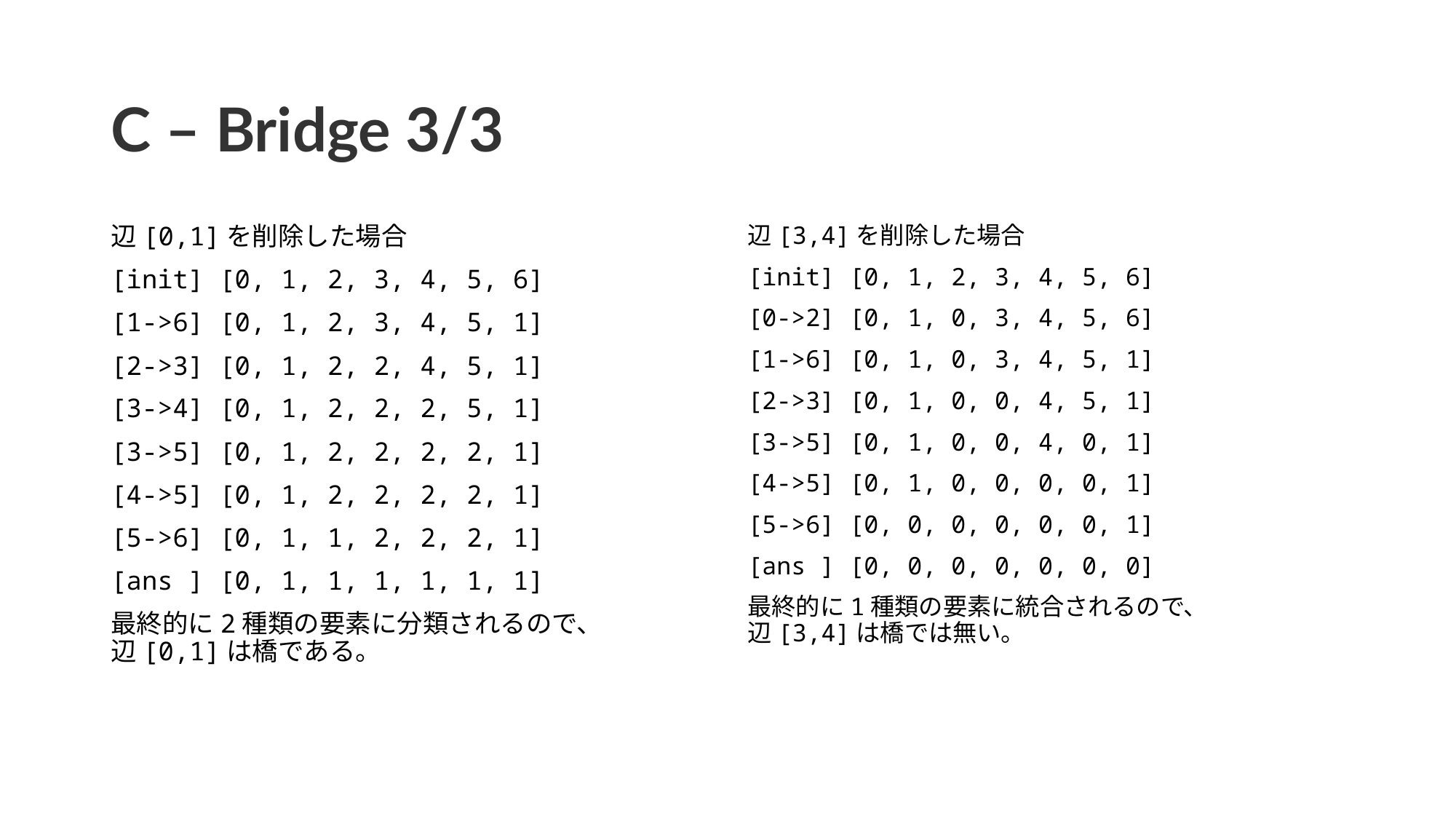

# C – Bridge 3/3
辺[0,1]を削除した場合
[init] [0, 1, 2, 3, 4, 5, 6]
[1->6] [0, 1, 2, 3, 4, 5, 1]
[2->3] [0, 1, 2, 2, 4, 5, 1]
[3->4] [0, 1, 2, 2, 2, 5, 1]
[3->5] [0, 1, 2, 2, 2, 2, 1]
[4->5] [0, 1, 2, 2, 2, 2, 1]
[5->6] [0, 1, 1, 2, 2, 2, 1]
[ans ] [0, 1, 1, 1, 1, 1, 1]
最終的に2種類の要素に分類されるので、
辺[0,1]は橋である。
辺[3,4]を削除した場合
[init] [0, 1, 2, 3, 4, 5, 6]
[0->2] [0, 1, 0, 3, 4, 5, 6]
[1->6] [0, 1, 0, 3, 4, 5, 1]
[2->3] [0, 1, 0, 0, 4, 5, 1]
[3->5] [0, 1, 0, 0, 4, 0, 1]
[4->5] [0, 1, 0, 0, 0, 0, 1]
[5->6] [0, 0, 0, 0, 0, 0, 1]
[ans ] [0, 0, 0, 0, 0, 0, 0]
最終的に1種類の要素に統合されるので、
辺[3,4]は橋では無い。